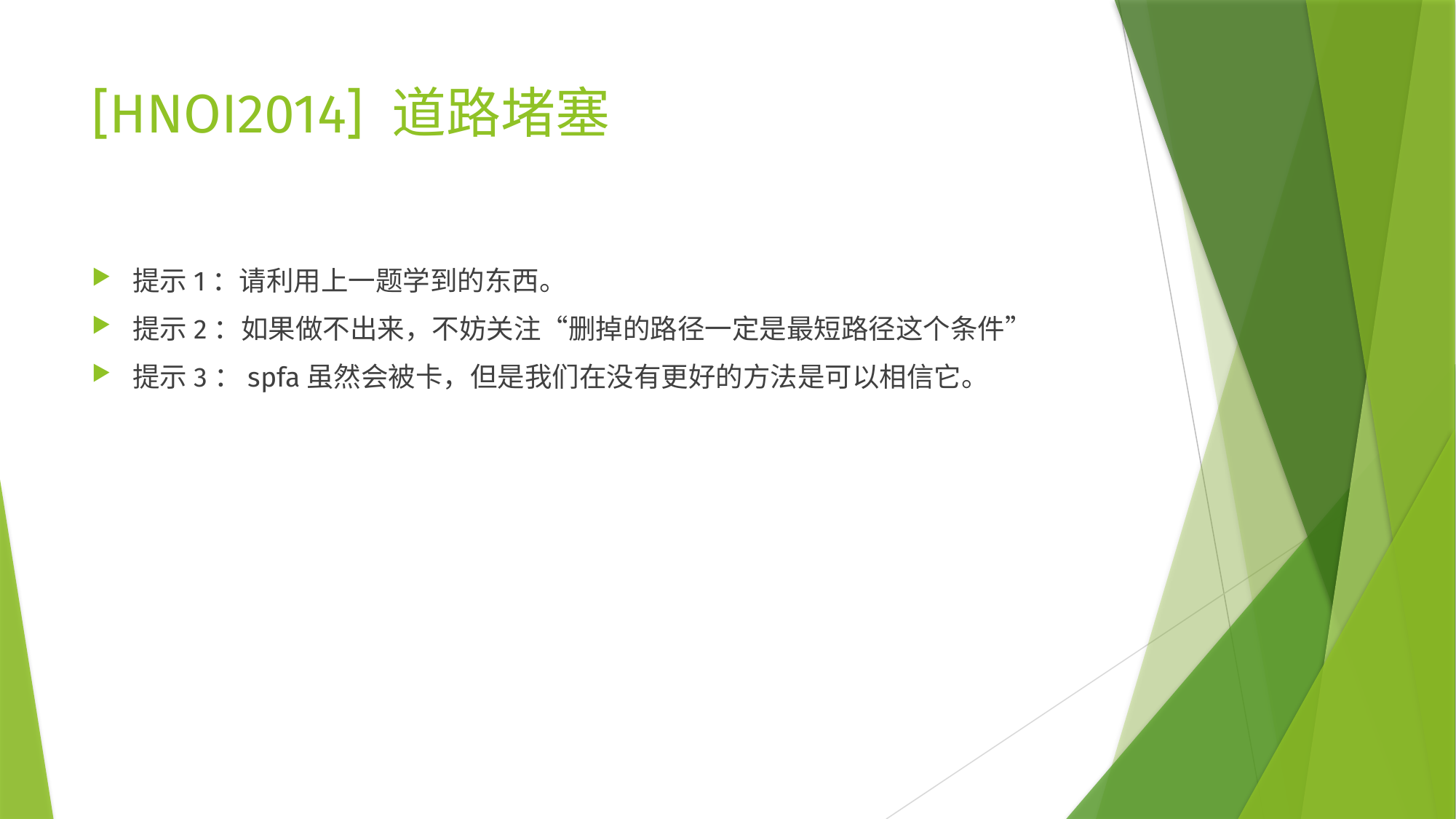

# [HNOI2014] 道路堵塞
提示1：请利用上一题学到的东西。
提示2：如果做不出来，不妨关注“删掉的路径一定是最短路径这个条件”
提示3：spfa虽然会被卡，但是我们在没有更好的方法是可以相信它。